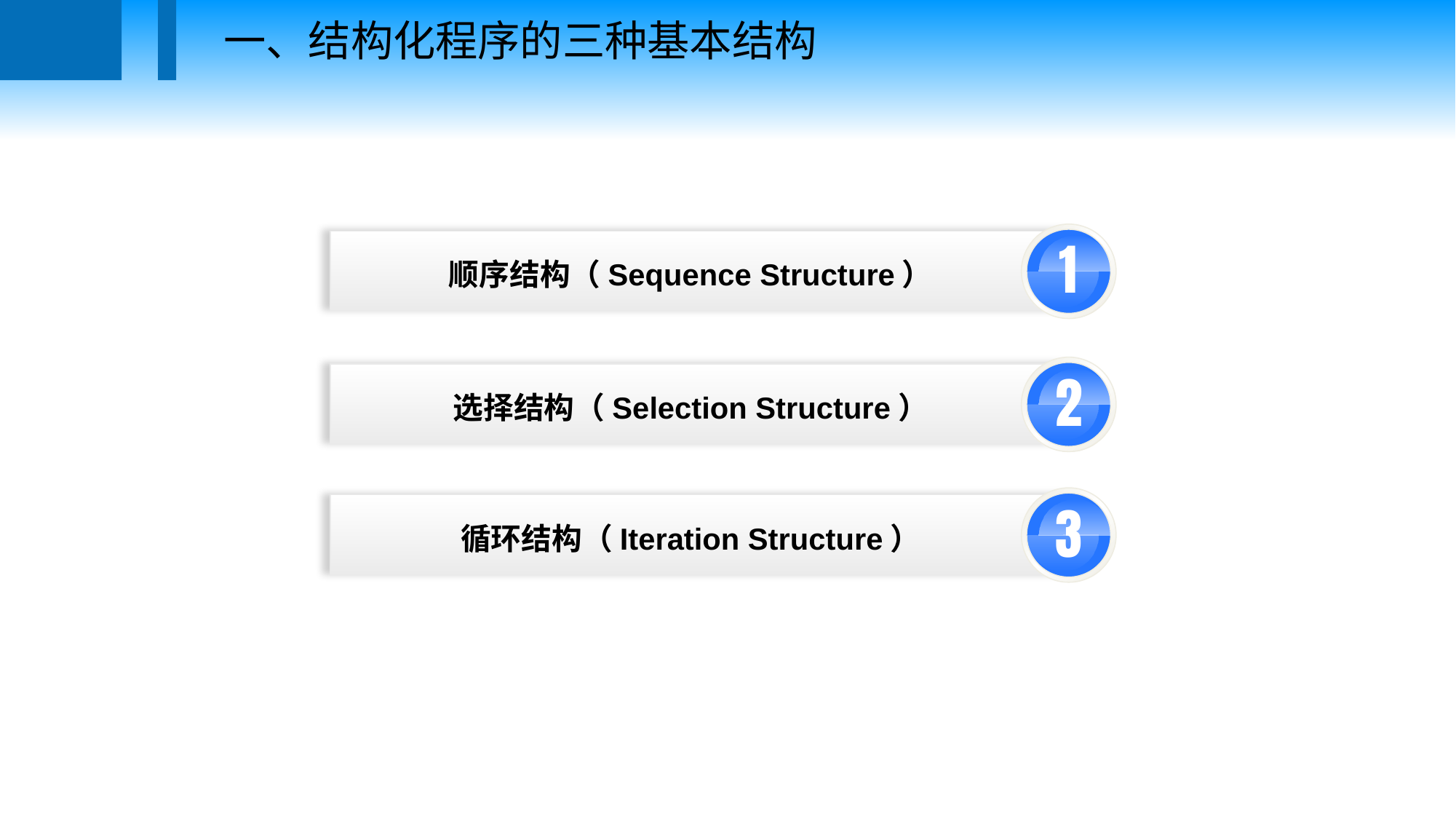

一、结构化程序的三种基本结构

1

单击此处添加段落文字内容

顺序结构（Sequence Structure）

2

单击此处添加段落文字内容

选择结构（Selection Structure）

3

单击此处添加段落文字内容

循环结构（Iteration Structure）